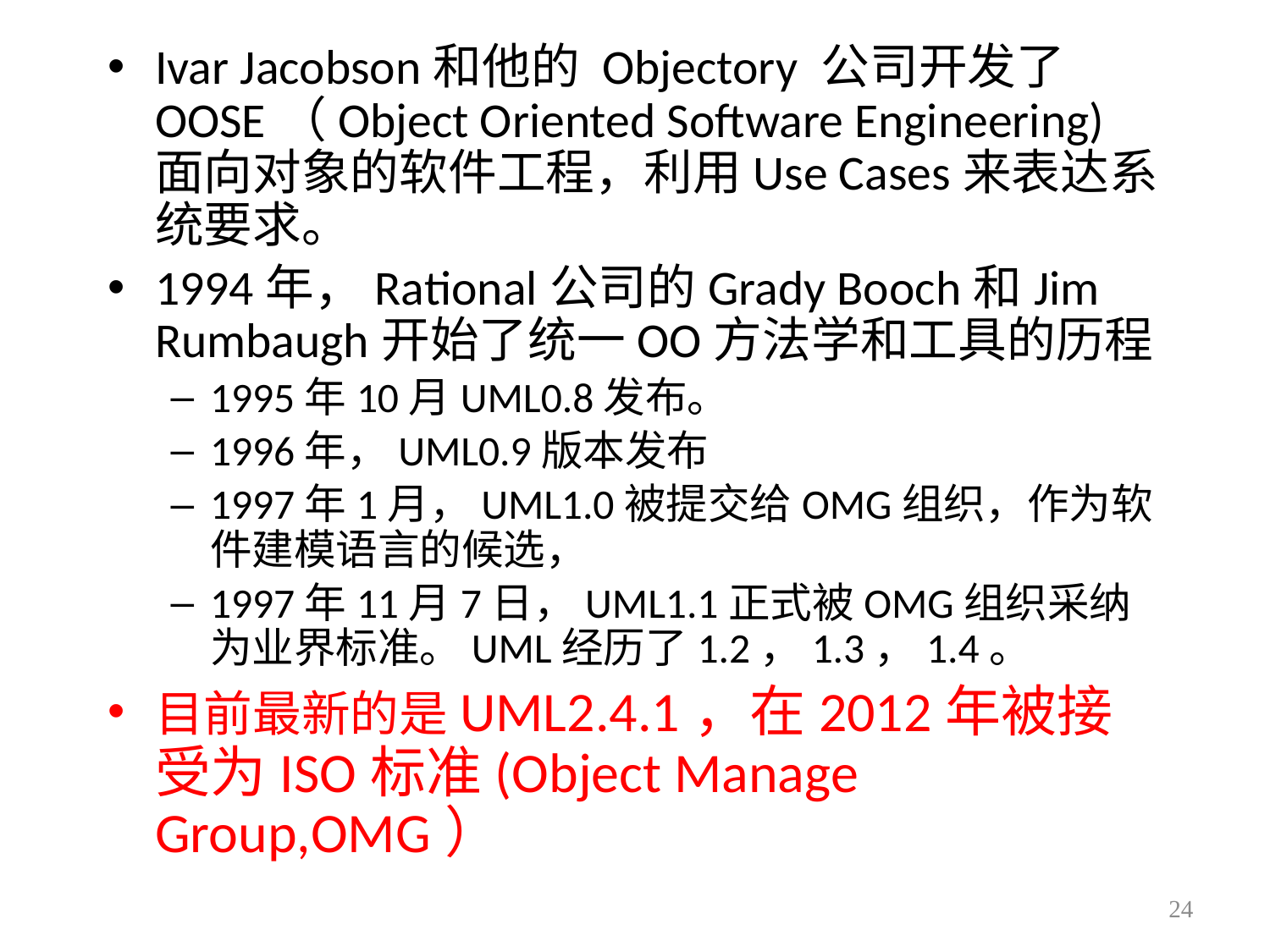

Ivar Jacobson和他的 Objectory 公司开发了OOSE（Object Oriented Software Engineering)面向对象的软件工程，利用Use Cases来表达系统要求。
1994年，Rational公司的Grady Booch和Jim Rumbaugh开始了统一OO方法学和工具的历程
1995年10月UML0.8发布。
1996年，UML0.9版本发布
1997年1月，UML1.0被提交给OMG组织，作为软件建模语言的候选，
1997年11月7日，UML1.1正式被OMG组织采纳为业界标准。UML经历了1.2，1.3，1.4。
目前最新的是UML2.4.1，在2012年被接受为ISO标准(Object Manage Group,OMG）
24